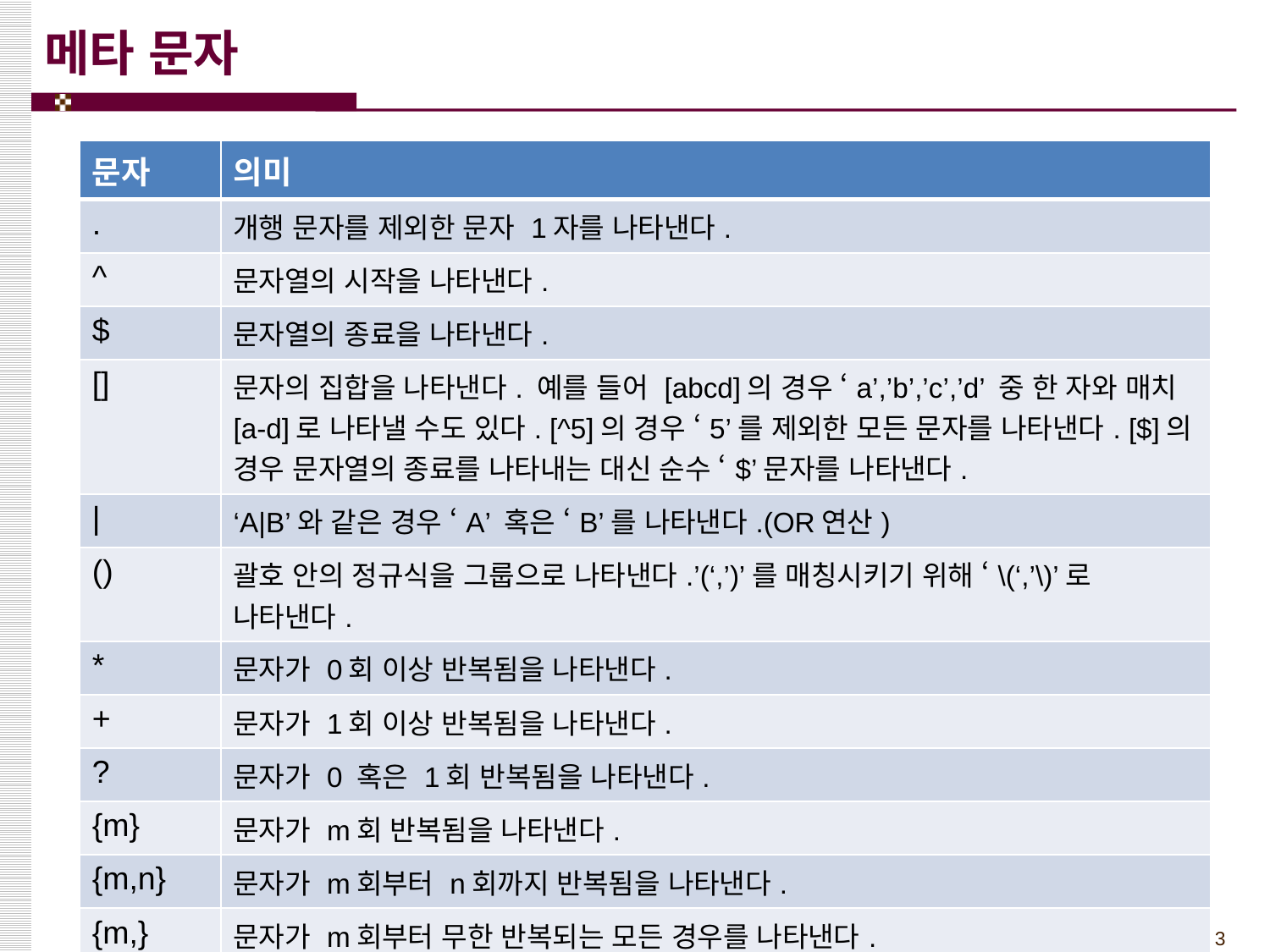

# 메타 문자
| 문자 | 의미 |
| --- | --- |
| . | 개행 문자를 제외한 문자 1자를 나타낸다. |
| ^ | 문자열의 시작을 나타낸다. |
| $ | 문자열의 종료을 나타낸다. |
| [] | 문자의 집합을 나타낸다. 예를 들어 [abcd]의 경우 ‘a’,’b’,’c’,’d’ 중 한 자와 매치 [a-d]로 나타낼 수도 있다. [^5]의 경우 ‘5’를 제외한 모든 문자를 나타낸다. [$]의 경우 문자열의 종료를 나타내는 대신 순수 ‘$’문자를 나타낸다. |
| | | ‘A|B’와 같은 경우 ‘A’ 혹은 ‘B’를 나타낸다.(OR연산) |
| () | 괄호 안의 정규식을 그룹으로 나타낸다.’(‘,’)’를 매칭시키기 위해 ‘\(‘,’\)’로 나타낸다. |
| \* | 문자가 0회 이상 반복됨을 나타낸다. |
| + | 문자가 1회 이상 반복됨을 나타낸다. |
| ? | 문자가 0 혹은 1회 반복됨을 나타낸다. |
| {m} | 문자가 m회 반복됨을 나타낸다. |
| {m,n} | 문자가 m회부터 n회까지 반복됨을 나타낸다. |
| {m,} | 문자가 m회부터 무한 반복되는 모든 경우를 나타낸다. |